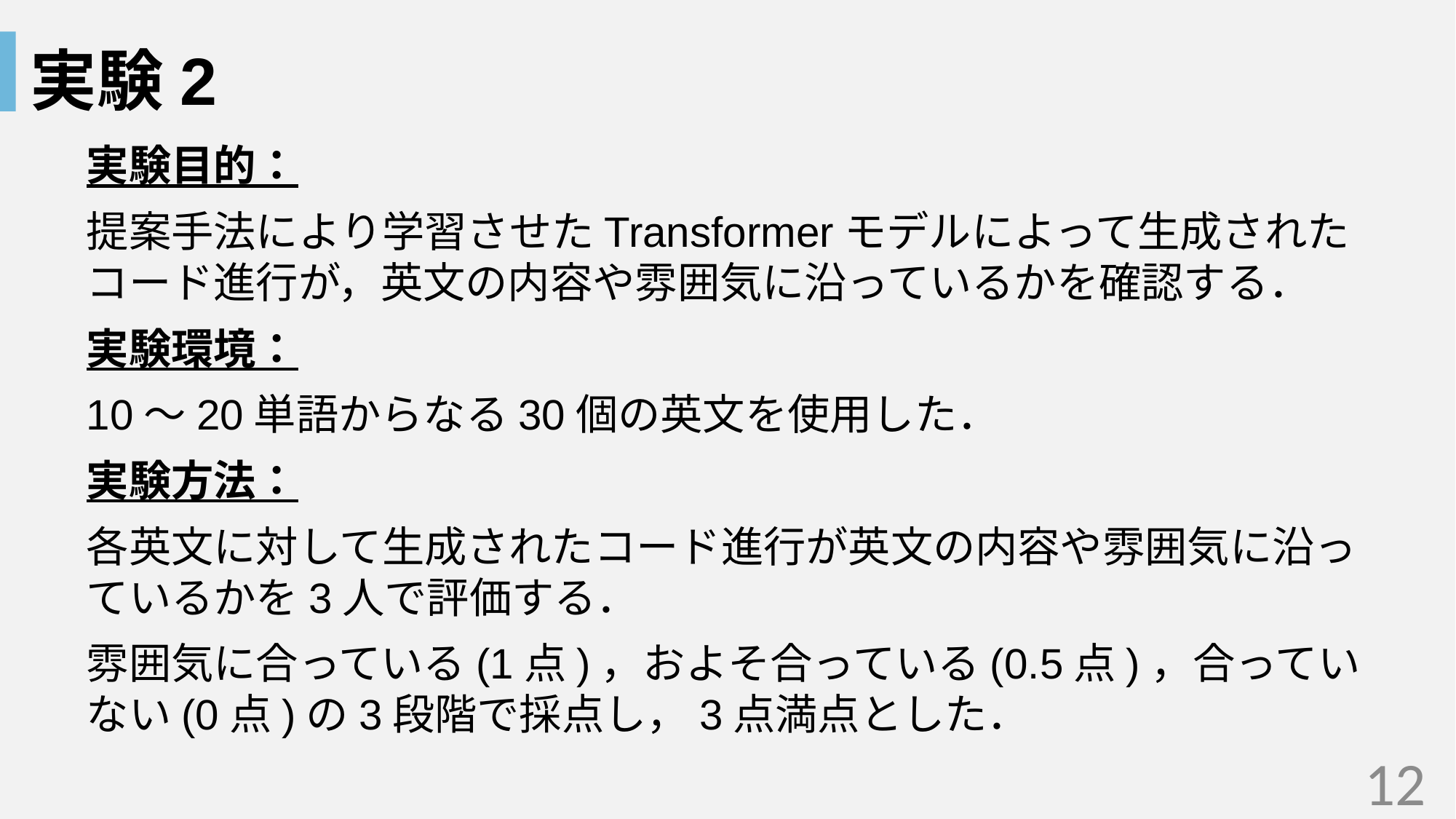

# 実験2
実験目的：
提案手法により学習させたTransformerモデルによって生成されたコード進行が，英文の内容や雰囲気に沿っているかを確認する．
実験環境：
10～20単語からなる30個の英文を使用した．
実験方法：
各英文に対して生成されたコード進行が英文の内容や雰囲気に沿っているかを3人で評価する．
雰囲気に合っている(1点)，およそ合っている(0.5点)，合っていない(0点)の3段階で採点し，3点満点とした．

12